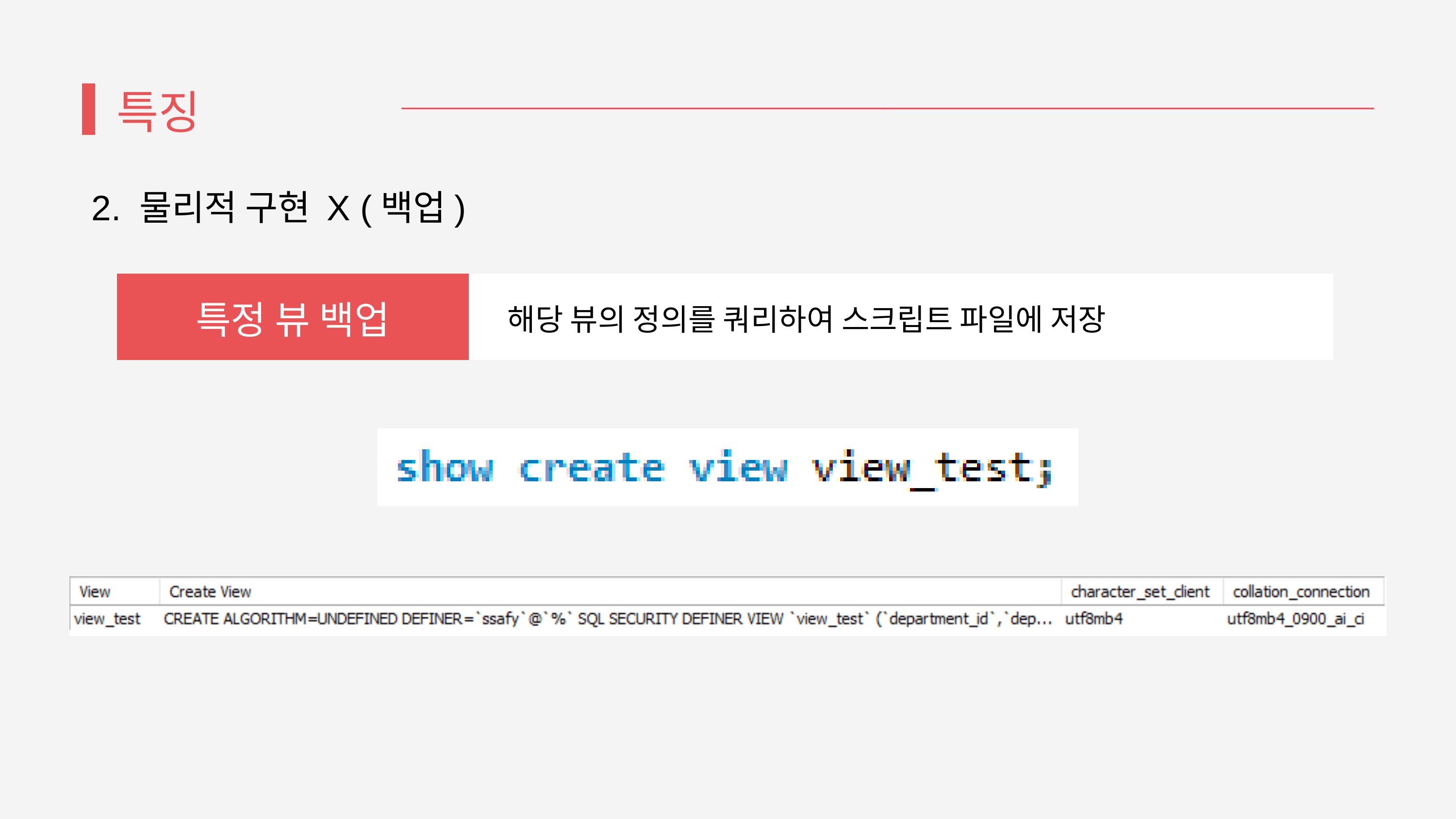

특징

 2. 물리적 구현 X (백업)

특정 뷰 백업
해당 뷰의 정의를 쿼리하여 스크립트 파일에 저장